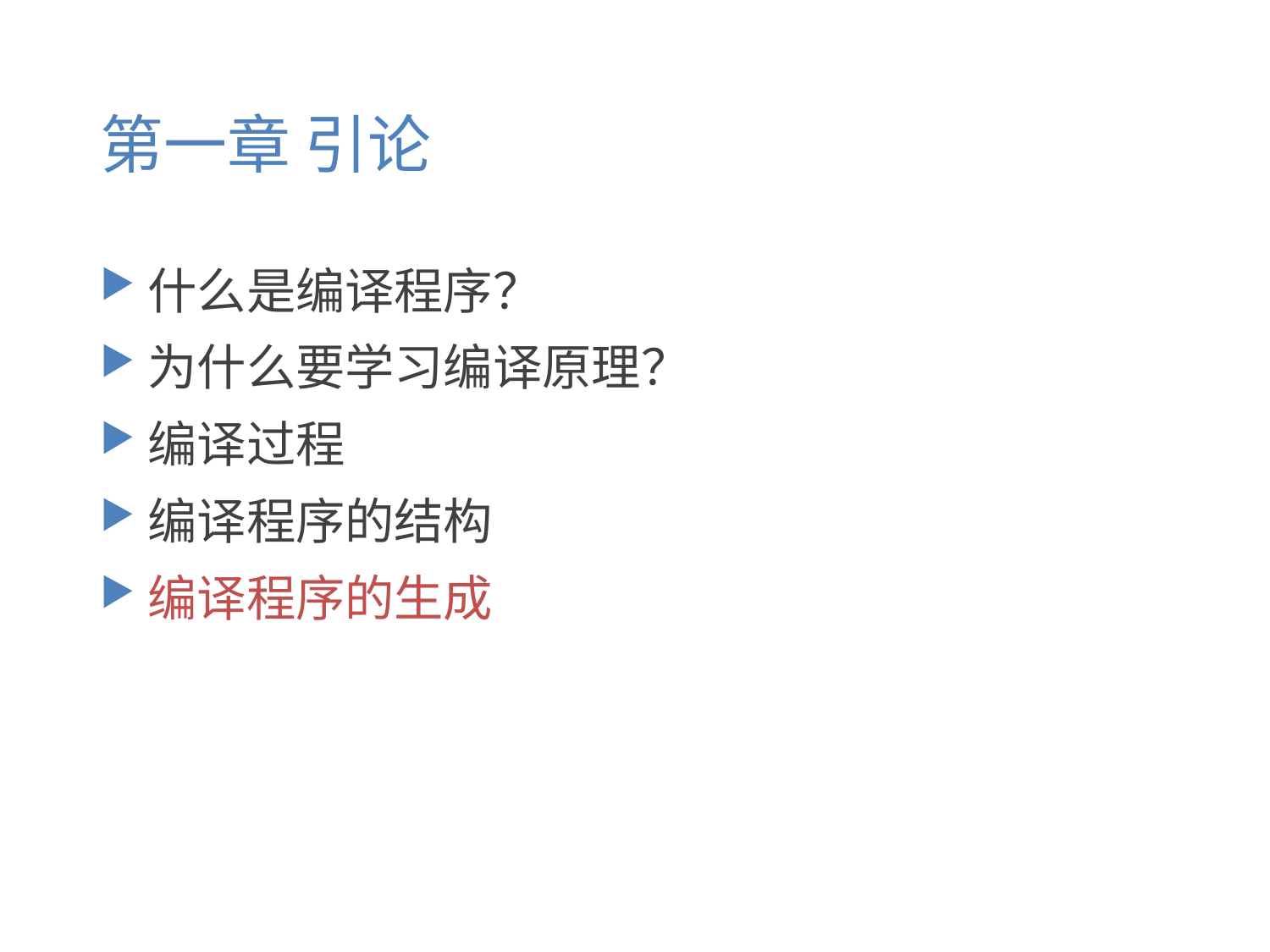

# 第一章 引论
什么是编译程序？
为什么要学习编译原理？
编译过程
编译程序的结构
编译程序的生成